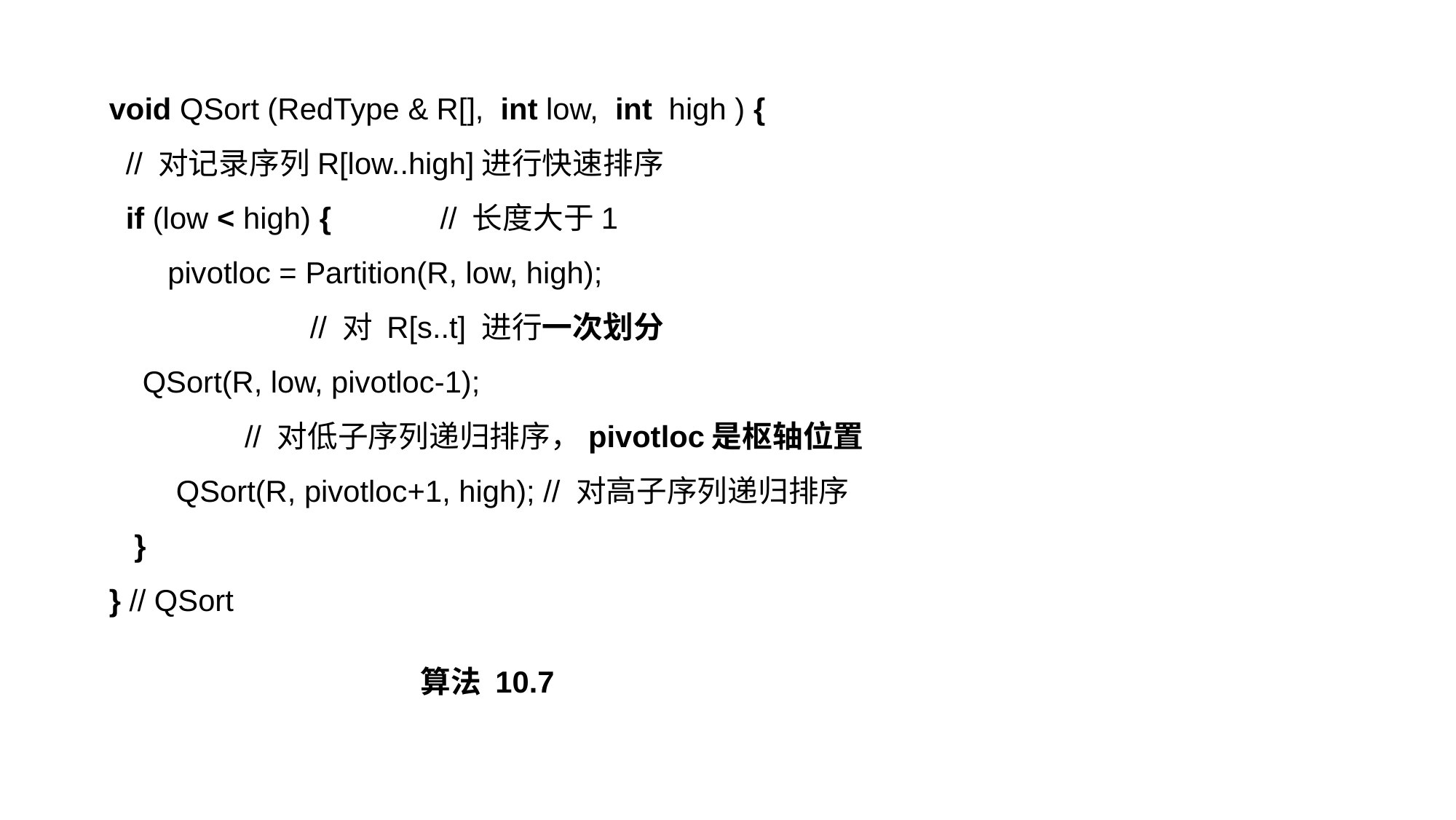

void QSort (RedType & R[],  int low,  int  high ) {
  // 对记录序列R[low..high]进行快速排序
  if (low < high) {             // 长度大于1
       pivotloc = Partition(R, low, high);
                        // 对 R[s..t] 进行一次划分
    QSort(R, low, pivotloc-1);
      // 对低子序列递归排序，pivotloc是枢轴位置
        QSort(R, pivotloc+1, high); // 对高子序列递归排序
   }
} // QSort
算法 10.7